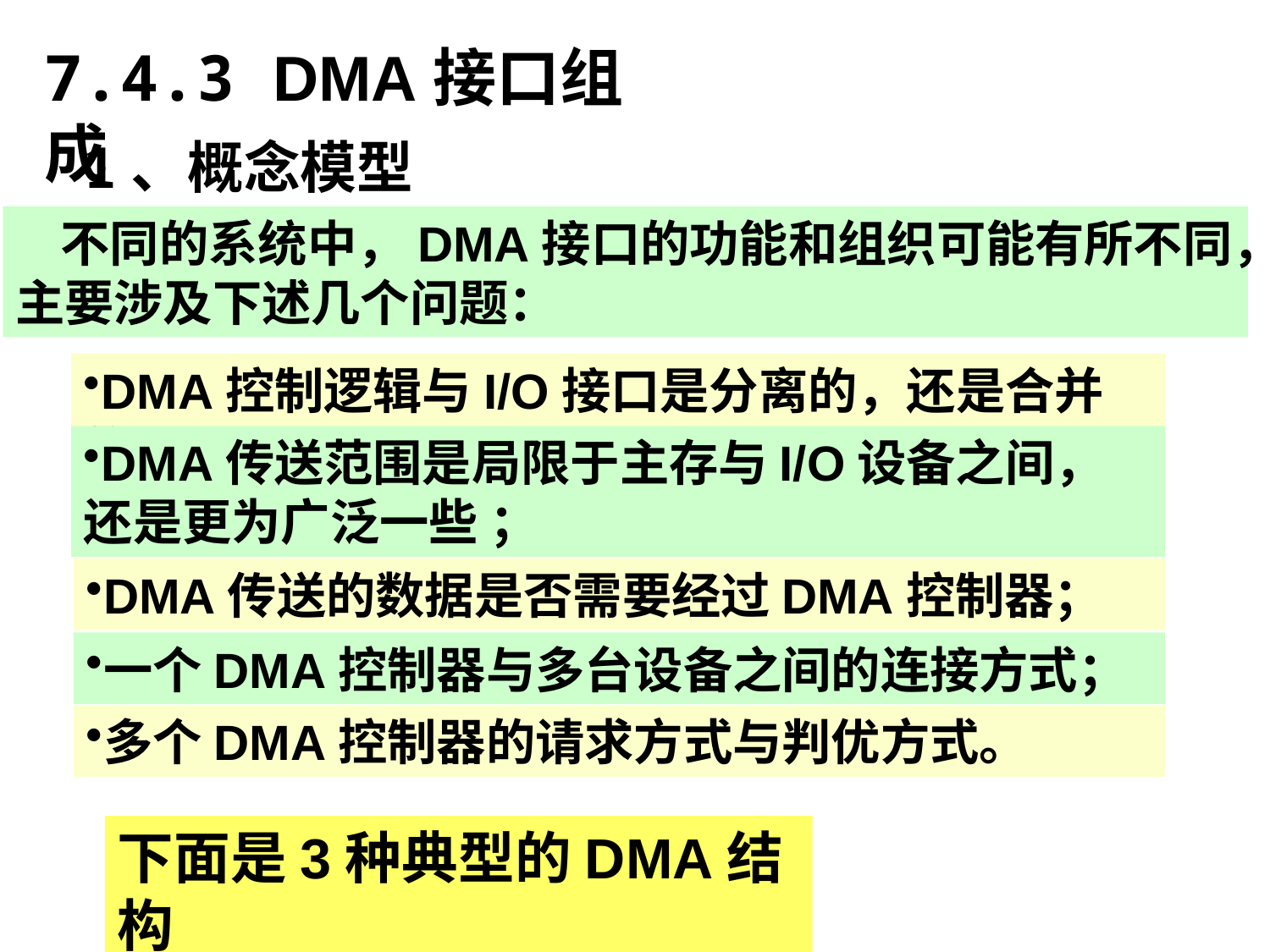

7.4.3 DMA接口组成
1、概念模型
   不同的系统中，DMA接口的功能和组织可能有所不同，主要涉及下述几个问题：
DMA控制逻辑与I/O接口是分离的，还是合并的；
DMA传送范围是局限于主存与I/O设备之间，还是更为广泛一些 ；
DMA传送的数据是否需要经过DMA控制器；
一个DMA控制器与多台设备之间的连接方式；
多个DMA控制器的请求方式与判优方式。
下面是3种典型的DMA结构
98